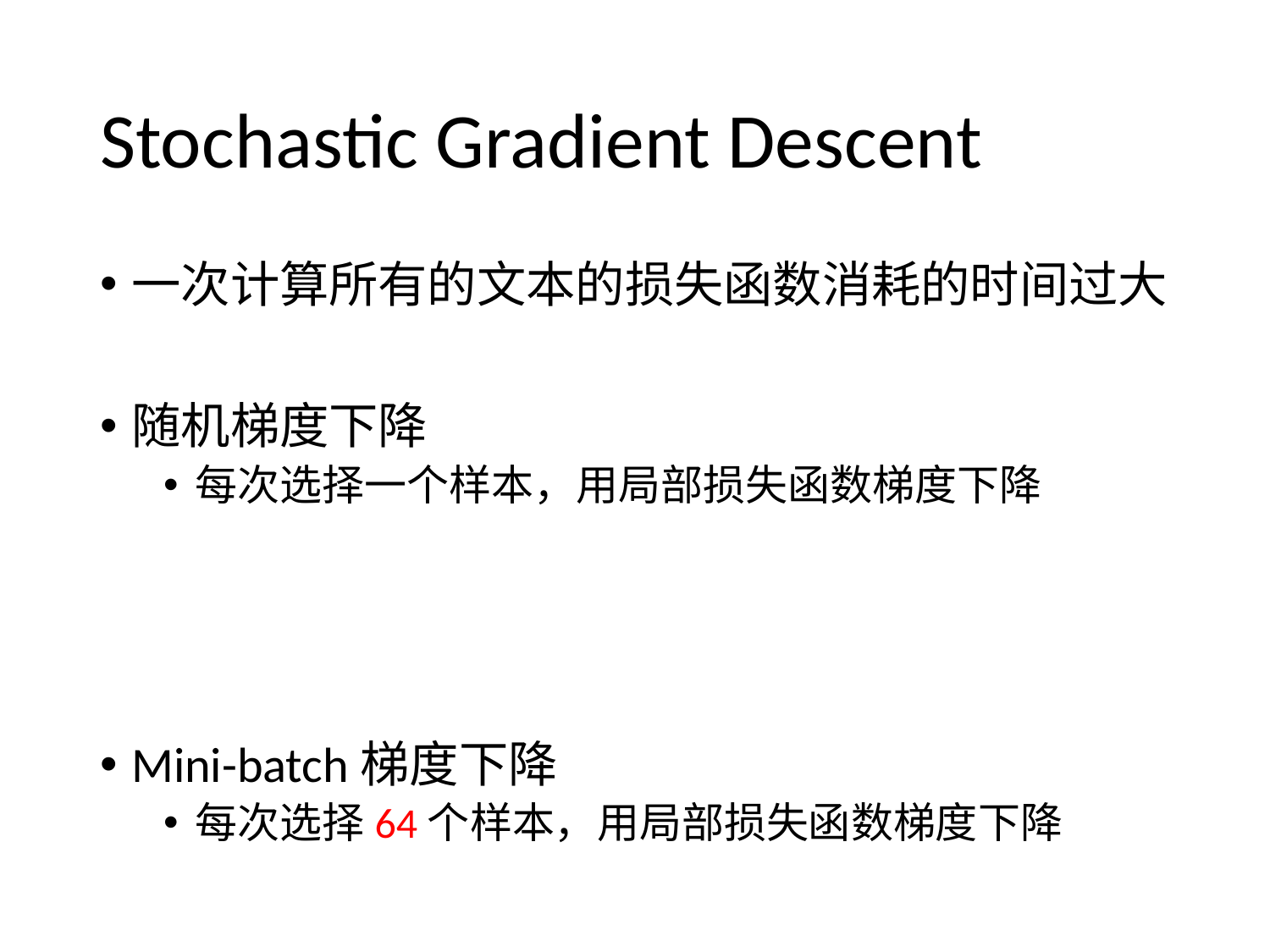

# Stochastic Gradient Descent
一次计算所有的文本的损失函数消耗的时间过大

随机梯度下降
每次选择一个样本，用局部损失函数梯度下降

Mini-batch梯度下降
每次选择64个样本，用局部损失函数梯度下降